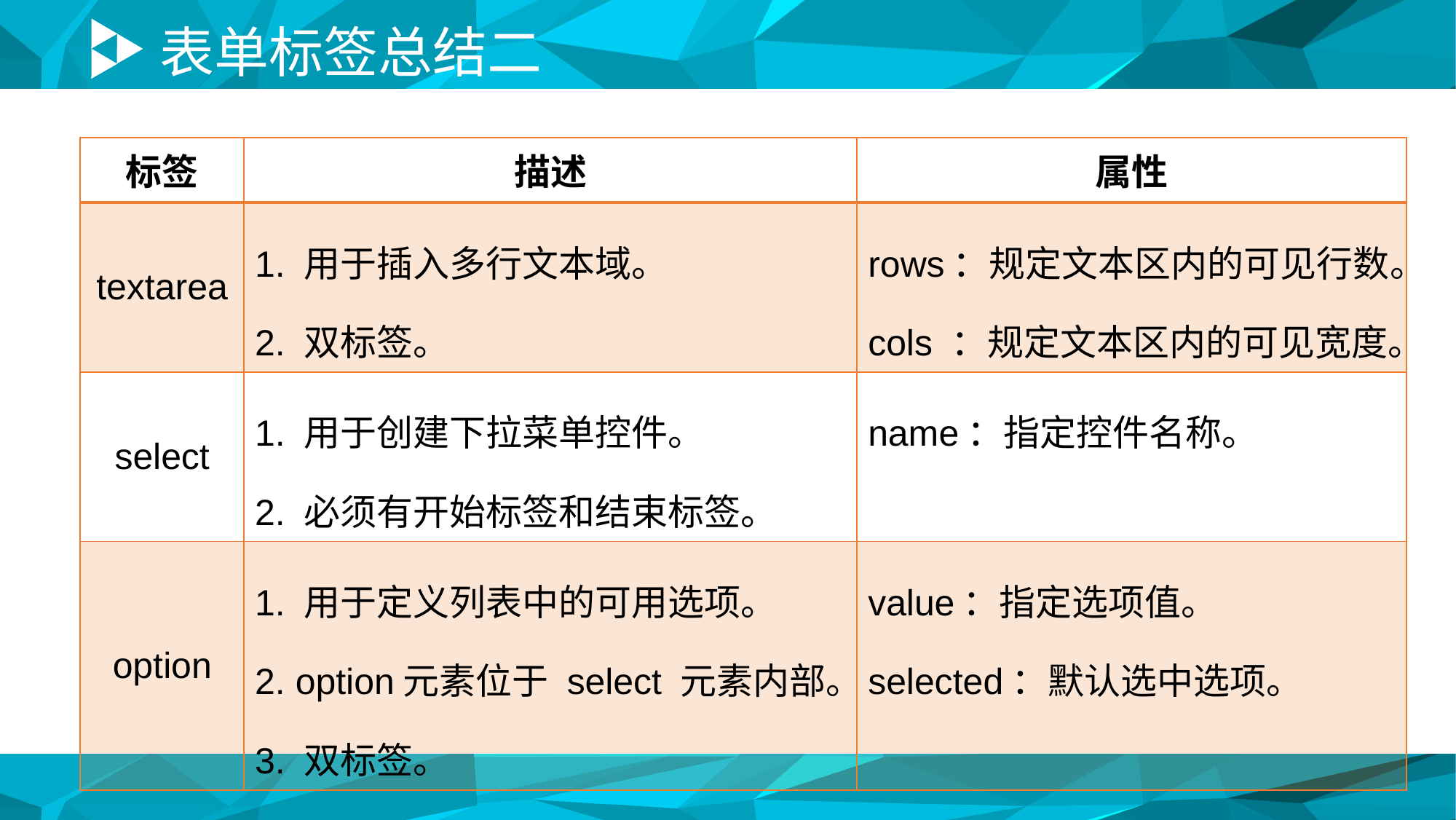

# 表单标签总结二
| 标签 | 描述 | 属性 |
| --- | --- | --- |
| textarea | 1. 用于插入多行文本域。 2. 双标签。 | rows：规定文本区内的可见行数。 cols ：规定文本区内的可见宽度。 |
| select | 1. 用于创建下拉菜单控件。 2. 必须有开始标签和结束标签。 | name：指定控件名称。 |
| option | 1. 用于定义列表中的可用选项。 2. option元素位于 select 元素内部。 3. 双标签。 | value：指定选项值。 selected：默认选中选项。 |